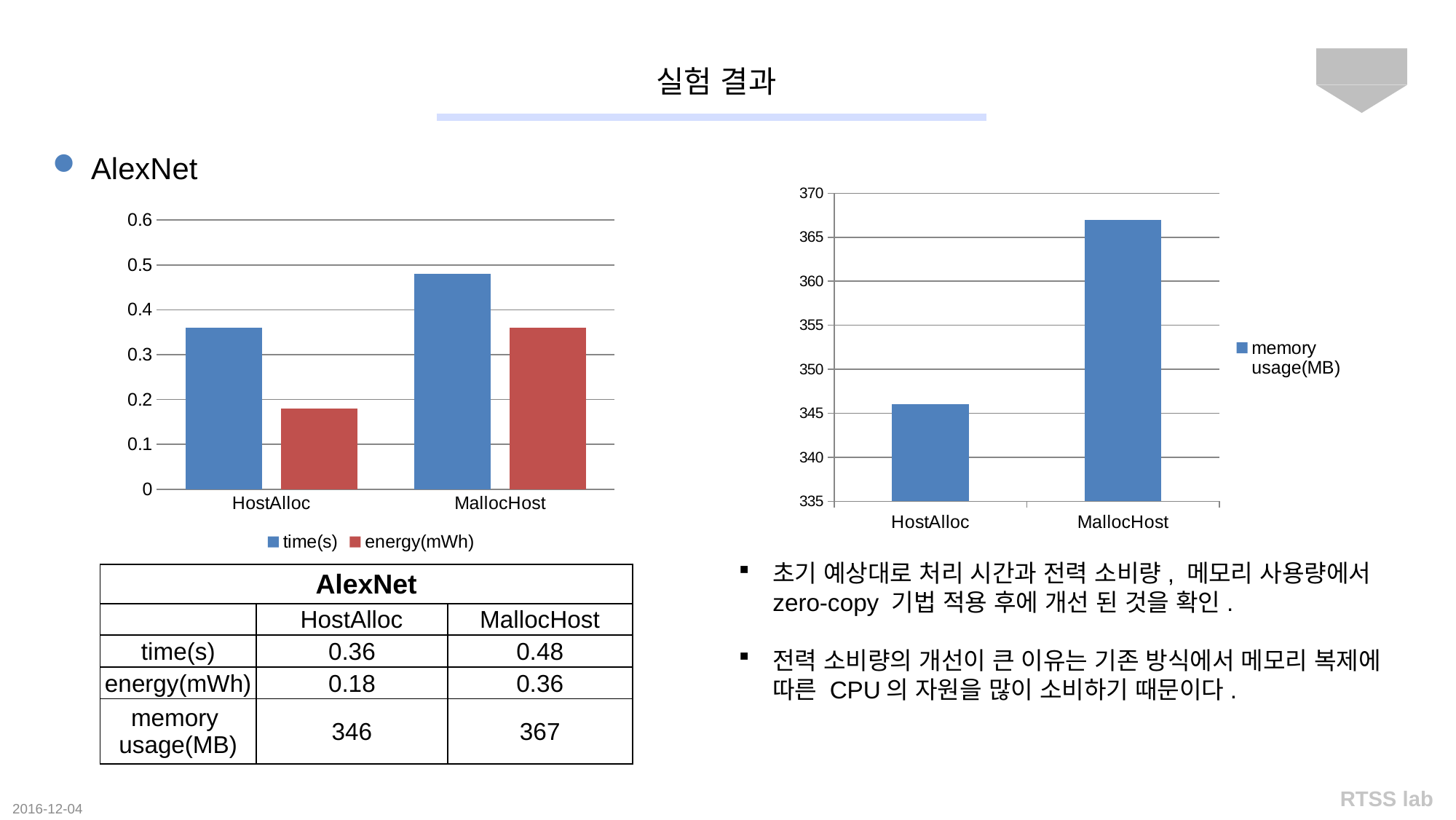

# 실험 결과
20
AlexNet

### Chart

| Category | memory
usage(MB) |
|---|---|
| HostAlloc | 346.0 |
| MallocHost | 367.0 |

### Chart

| Category | time(s) | energy(mWh) |
|---|---|---|
| HostAlloc | 0.36 | 0.18 |
| MallocHost | 0.48 | 0.36 |
초기 예상대로 처리 시간과 전력 소비량, 메모리 사용량에서 zero-copy 기법 적용 후에 개선 된 것을 확인.

전력 소비량의 개선이 큰 이유는 기존 방식에서 메모리 복제에 따른 CPU의 자원을 많이 소비하기 때문이다.
| AlexNet |  |  |
| --- | --- | --- |
|  | HostAlloc | MallocHost |
| time(s) | 0.36 | 0.48 |
| energy(mWh) | 0.18 | 0.36 |
| memory usage(MB) | 346 | 367 |
RTSS lab
2016-12-04